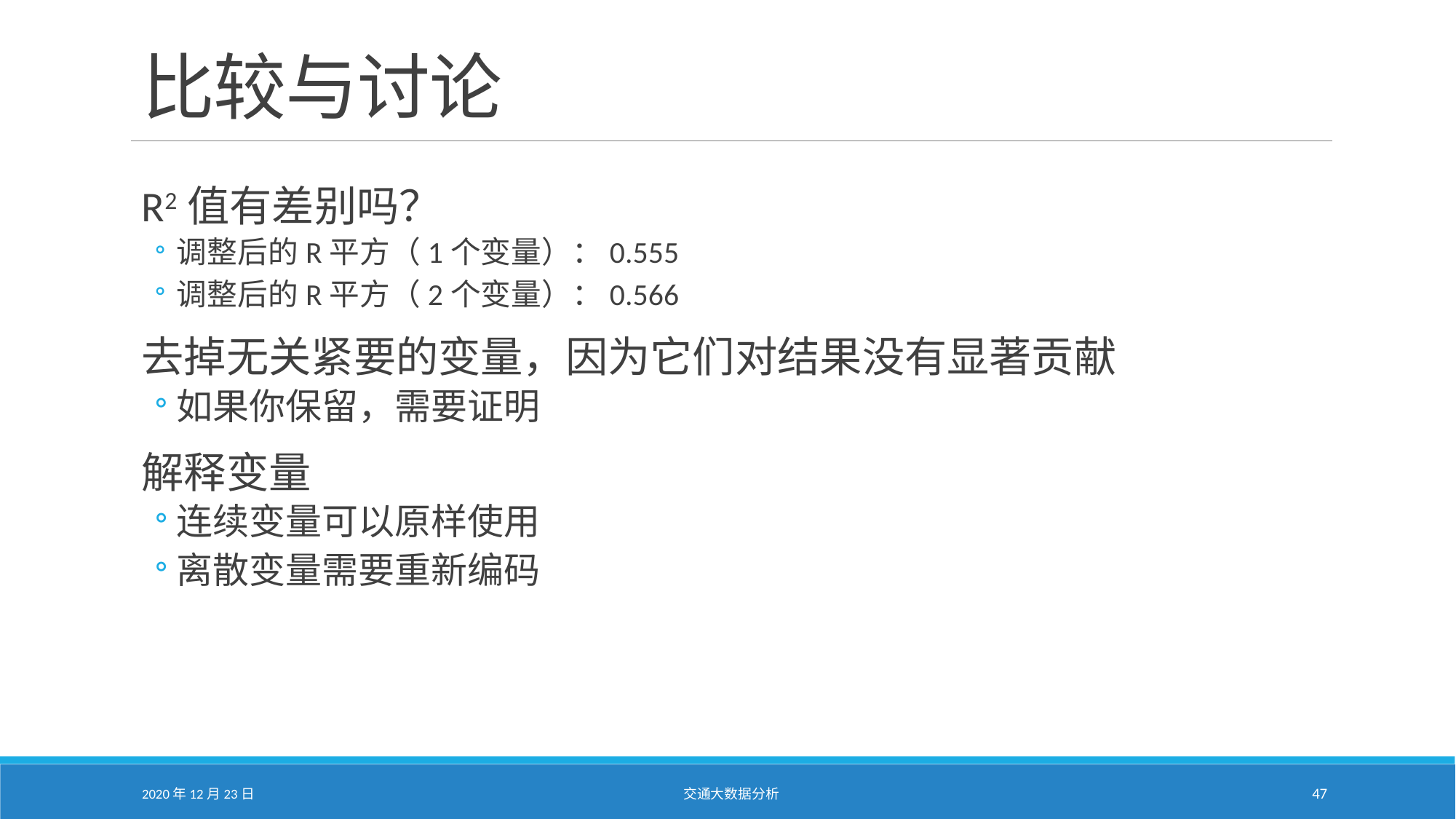

# 比较与讨论
R2值有差别吗？
调整后的R平方（1个变量）：0.555
调整后的R平方（2个变量）：0.566
去掉无关紧要的变量，因为它们对结果没有显著贡献
如果你保留，需要证明
解释变量
连续变量可以原样使用
离散变量需要重新编码
2020年12月23日
交通大数据分析
47